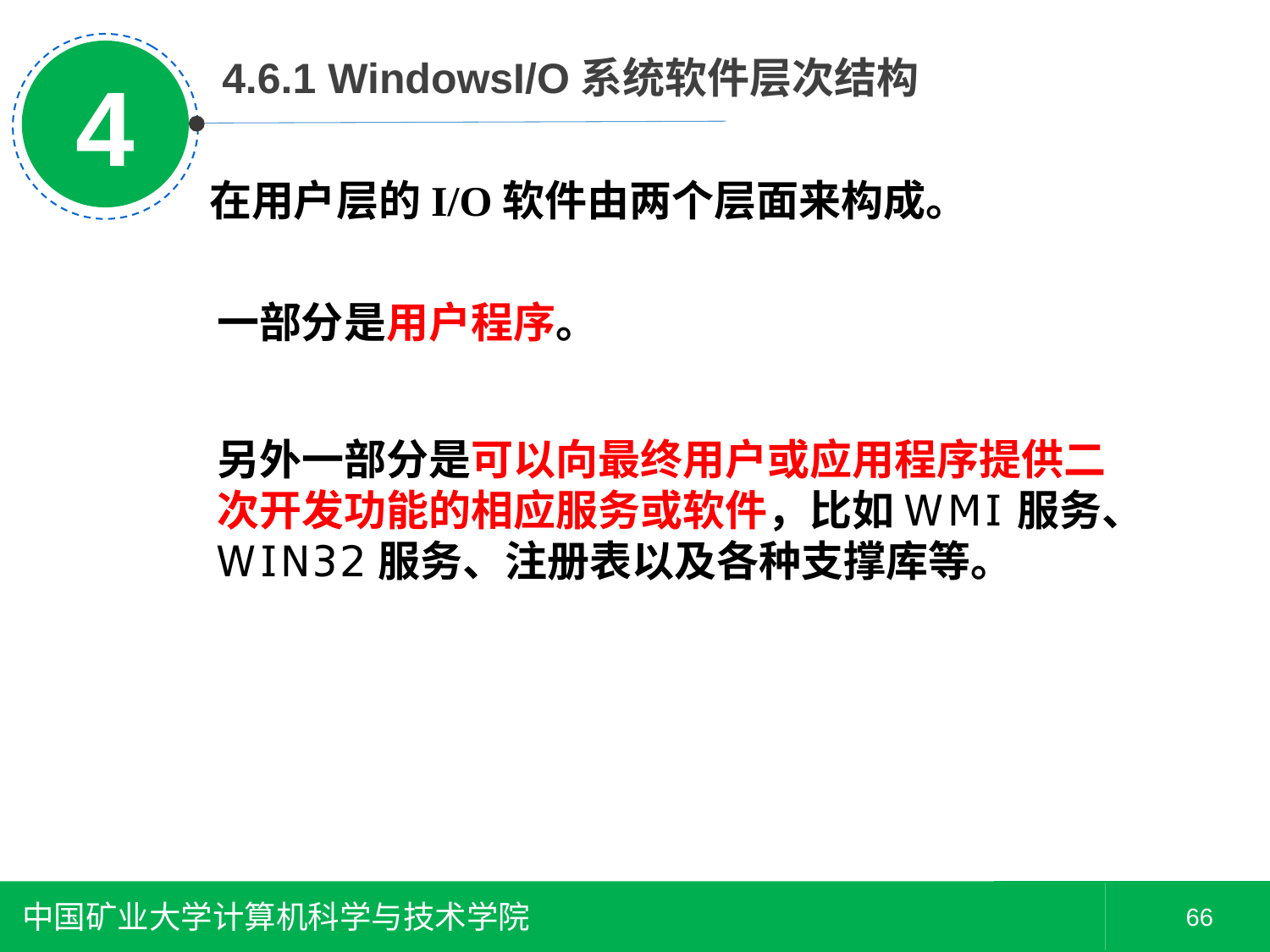

4
  4.6.1 WindowsI/O系统软件层次结构

在用户层的I/O软件由两个层面来构成。
一部分是用户程序。
另外一部分是可以向最终用户或应用程序提供二次开发功能的相应服务或软件，比如WMI服务、WIN32服务、注册表以及各种支撑库等。